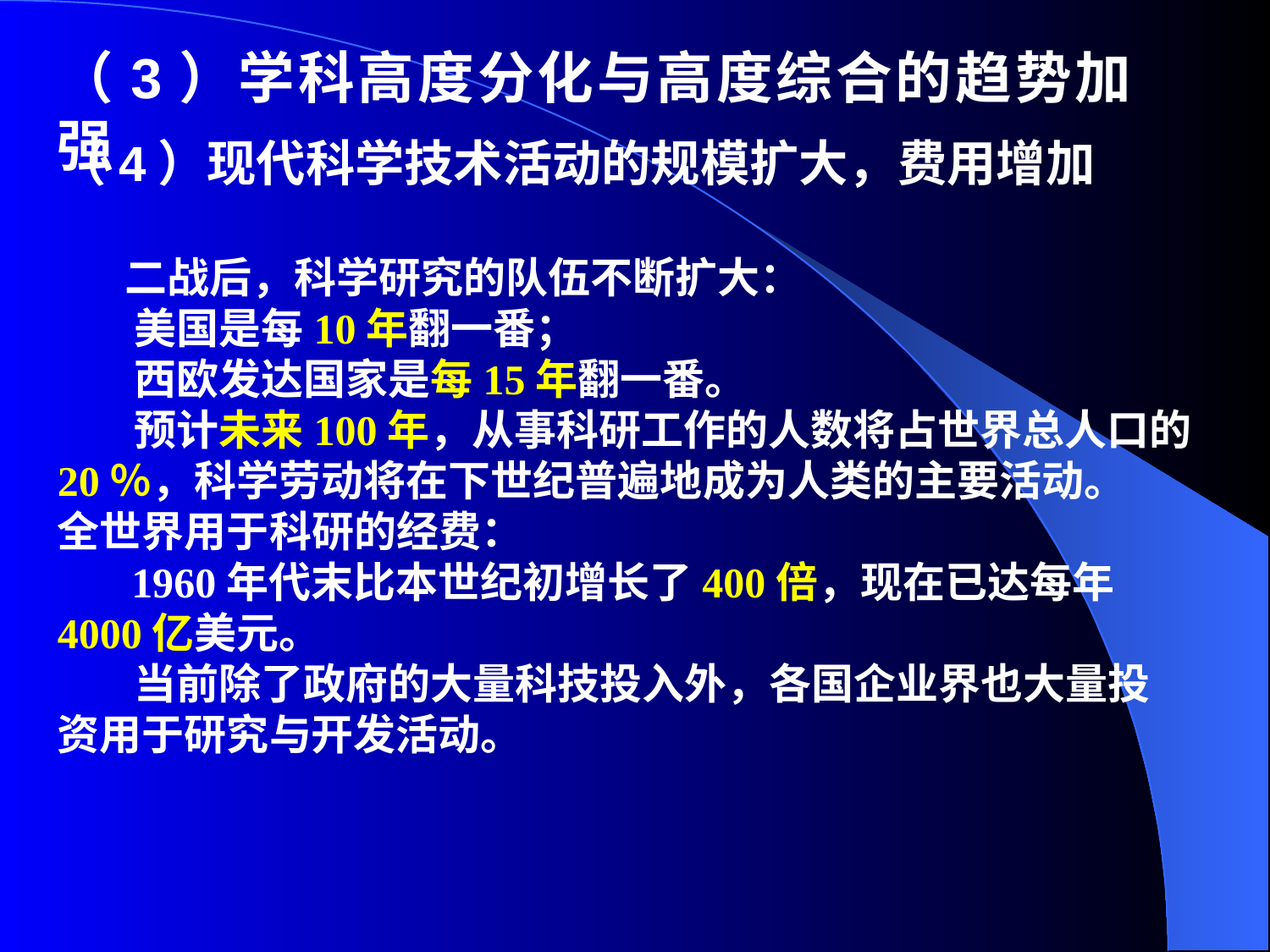

（3）学科高度分化与高度综合的趋势加强
（4）现代科学技术活动的规模扩大，费用增加

      二战后，科学研究的队伍不断扩大：
       美国是每10年翻一番；
       西欧发达国家是每15年翻一番。
       预计未来100年，从事科研工作的人数将占世界总人口的20％，科学劳动将在下世纪普遍地成为人类的主要活动。
全世界用于科研的经费：
       1960年代末比本世纪初增长了400倍，现在已达每年4000亿美元。
       当前除了政府的大量科技投入外，各国企业界也大量投资用于研究与开发活动。